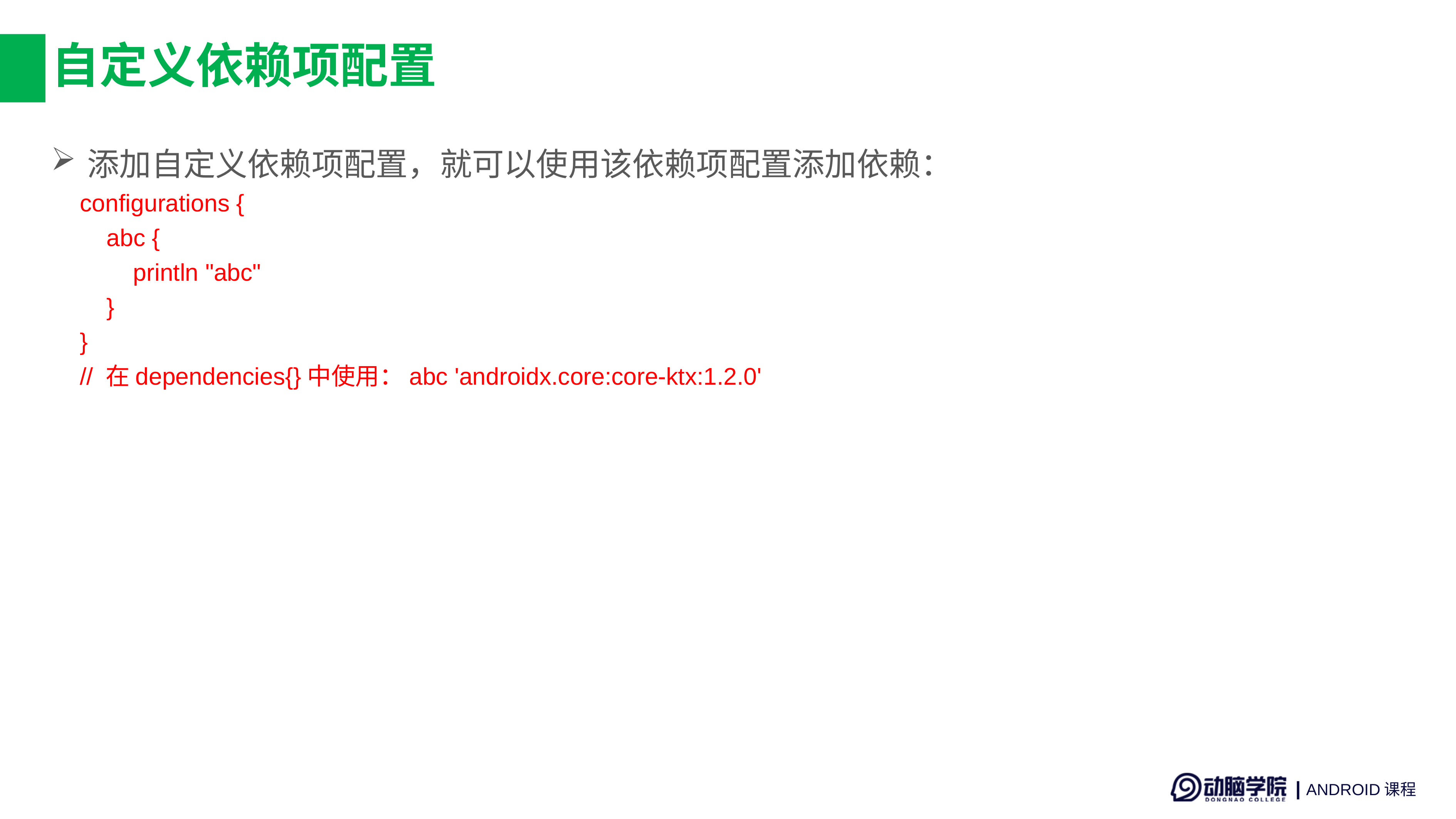

# 自定义依赖项配置
添加自定义依赖项配置，就可以使用该依赖项配置添加依赖：
configurations {
    abc {
        println "abc"
    }
}
// 在dependencies{}中使用：abc 'androidx.core:core-ktx:1.2.0'